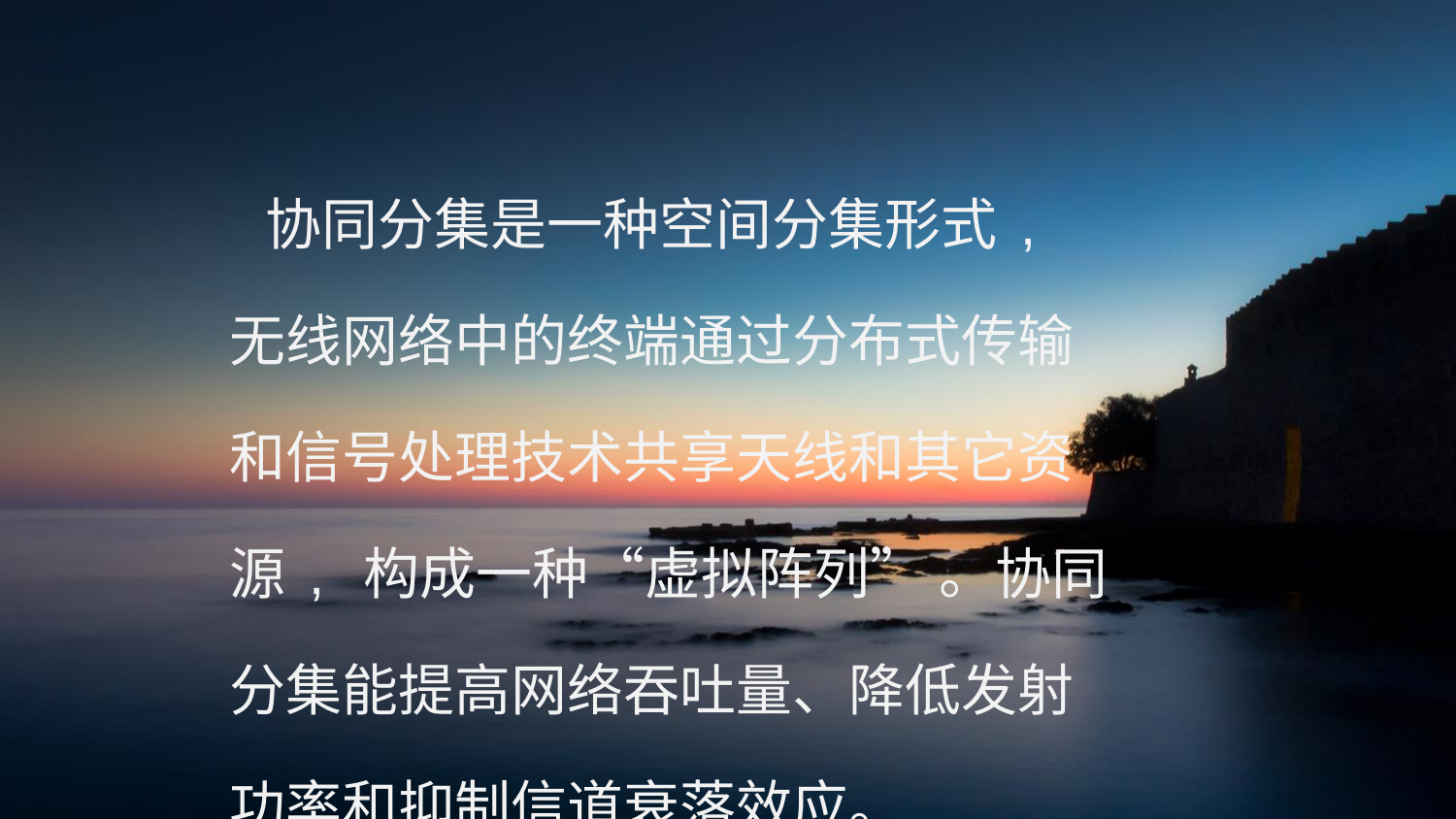

协同分集是一种空间分集形式, 无线网络中的终端通过分布式传输和信号处理技术共享天线和其它资源, 构成一种“虚拟阵列” 。协同分集能提高网络吞吐量、降低发射功率和抑制信道衰落效应。